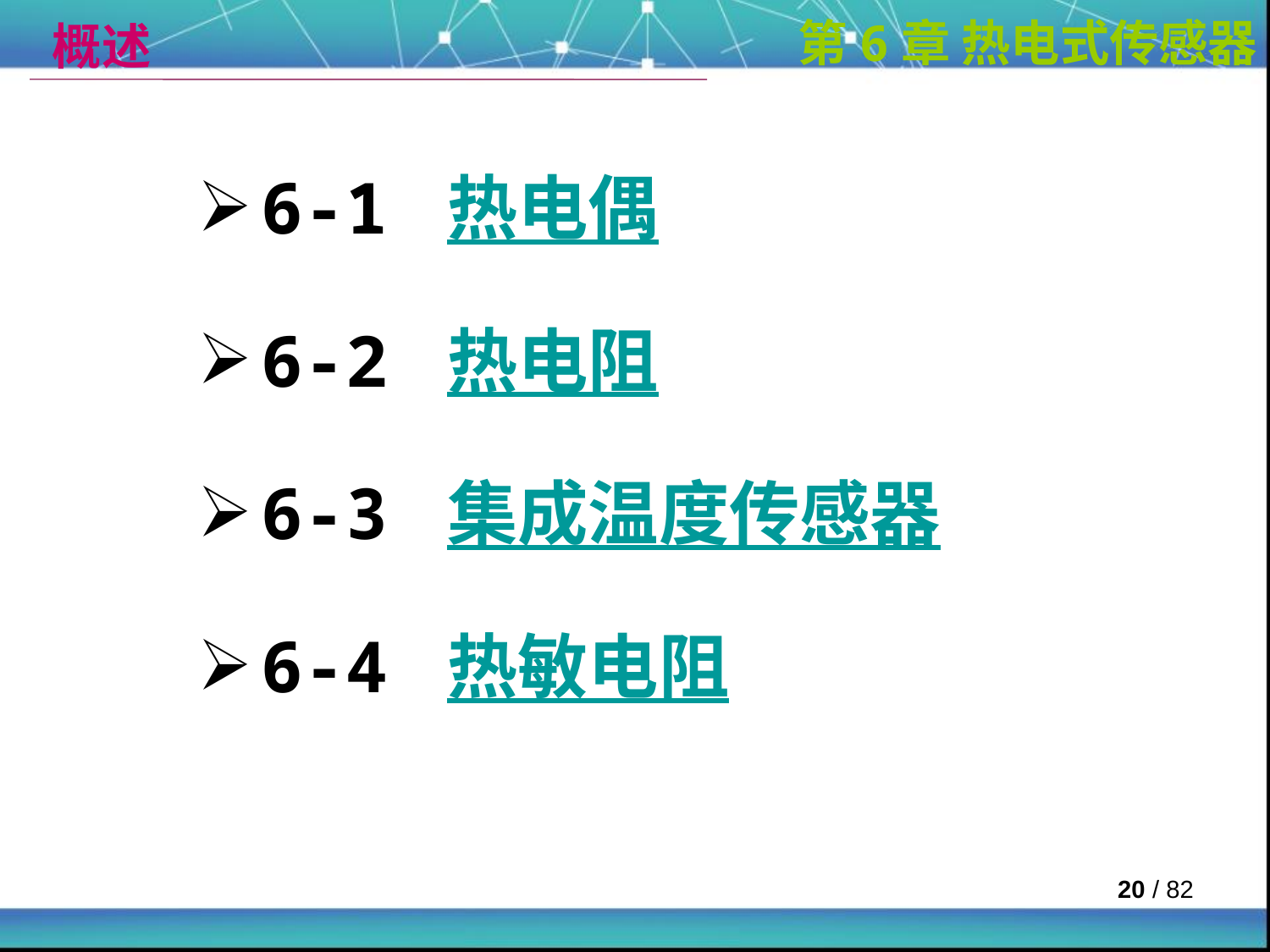

概述
第6章 热电式传感器

6-1 热电偶
6-2 热电阻
6-3 集成温度传感器
6-4 热敏电阻
20 / 82